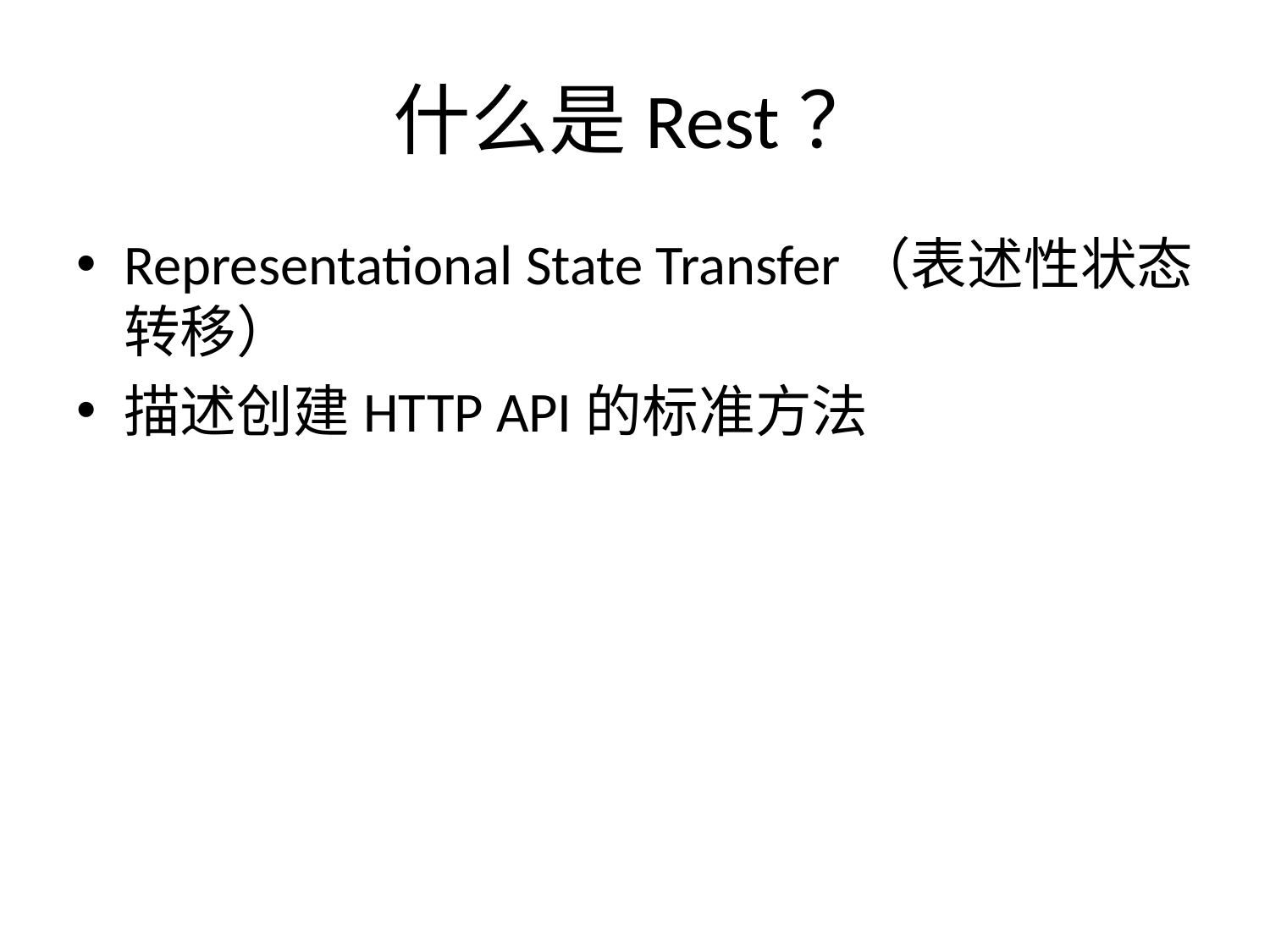

# 什么是Rest？
Representational State Transfer（表述性状态转移）
描述创建HTTP API的标准方法